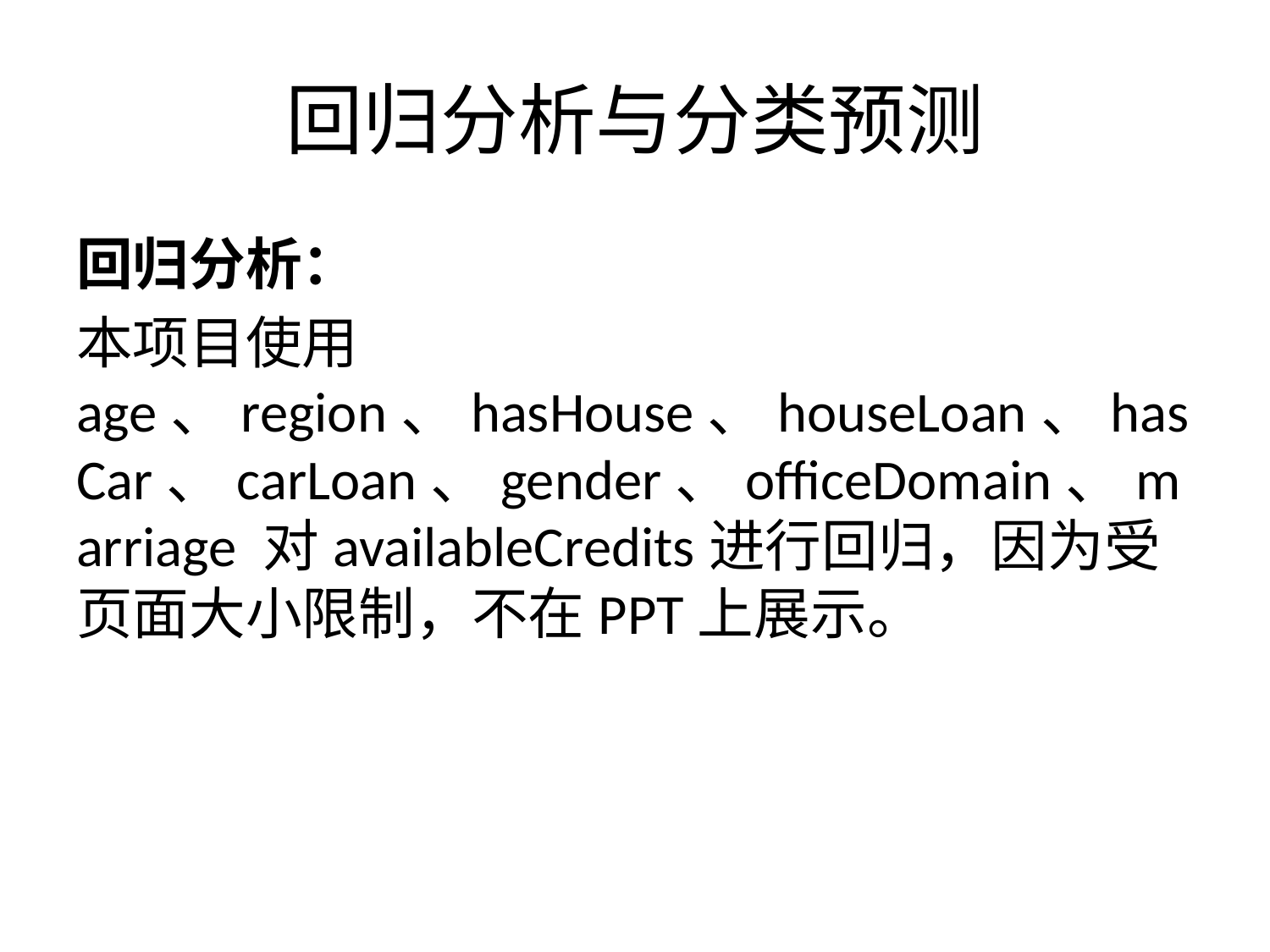

# 回归分析与分类预测
回归分析：
本项目使用age、region、hasHouse、houseLoan、hasCar、carLoan、gender、officeDomain、marriage 对availableCredits进行回归，因为受页面大小限制，不在PPT上展示。